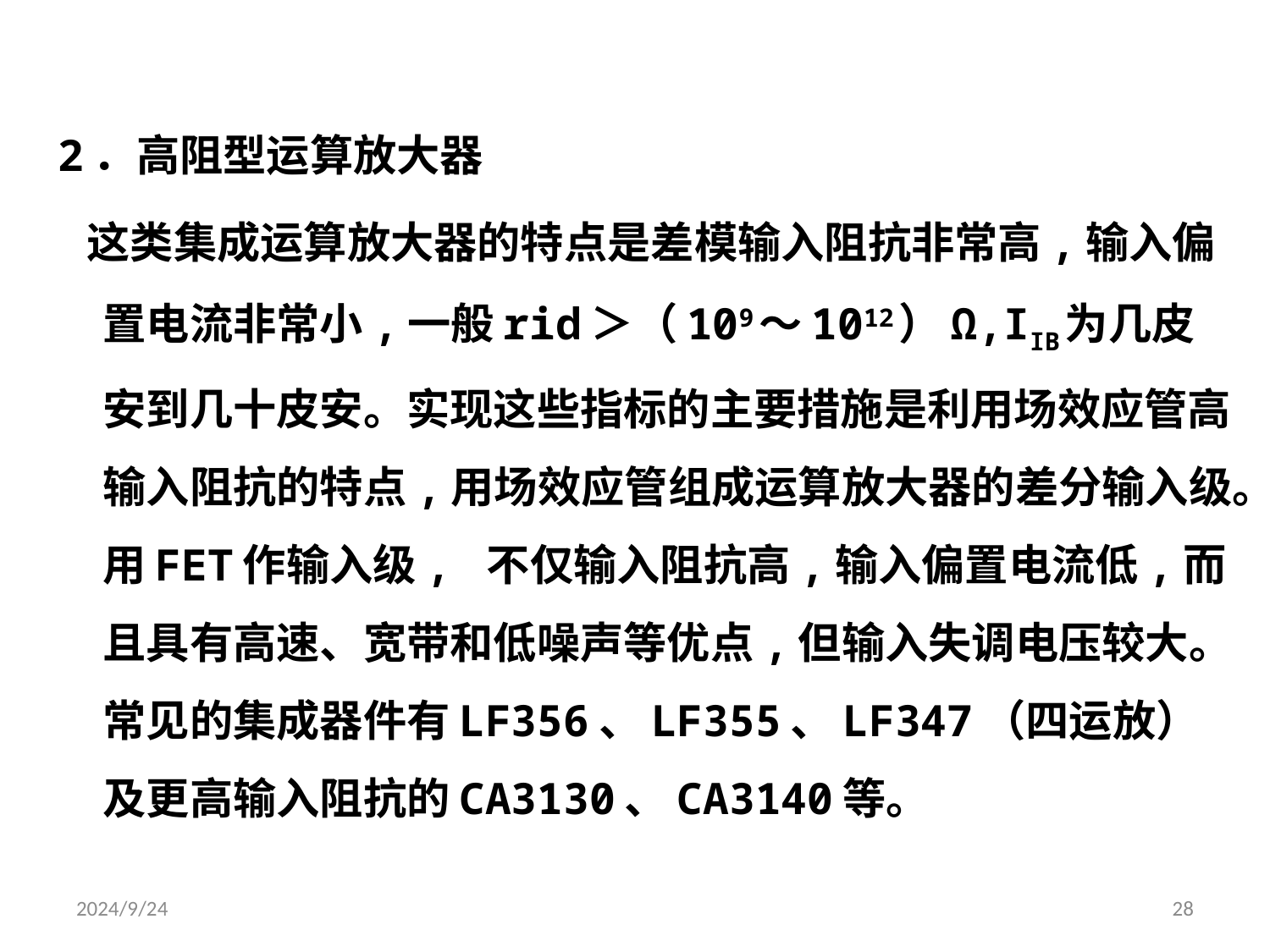

2．高阻型运算放大器
  这类集成运算放大器的特点是差模输入阻抗非常高,输入偏置电流非常小,一般rid＞（109～1012）Ω,IIB为几皮安到几十皮安。实现这些指标的主要措施是利用场效应管高输入阻抗的特点,用场效应管组成运算放大器的差分输入级。用FET作输入级, 不仅输入阻抗高,输入偏置电流低,而且具有高速、宽带和低噪声等优点,但输入失调电压较大。常见的集成器件有LF356、LF355、LF347（四运放）及更高输入阻抗的CA3130、CA3140等。

2024/9/24
28